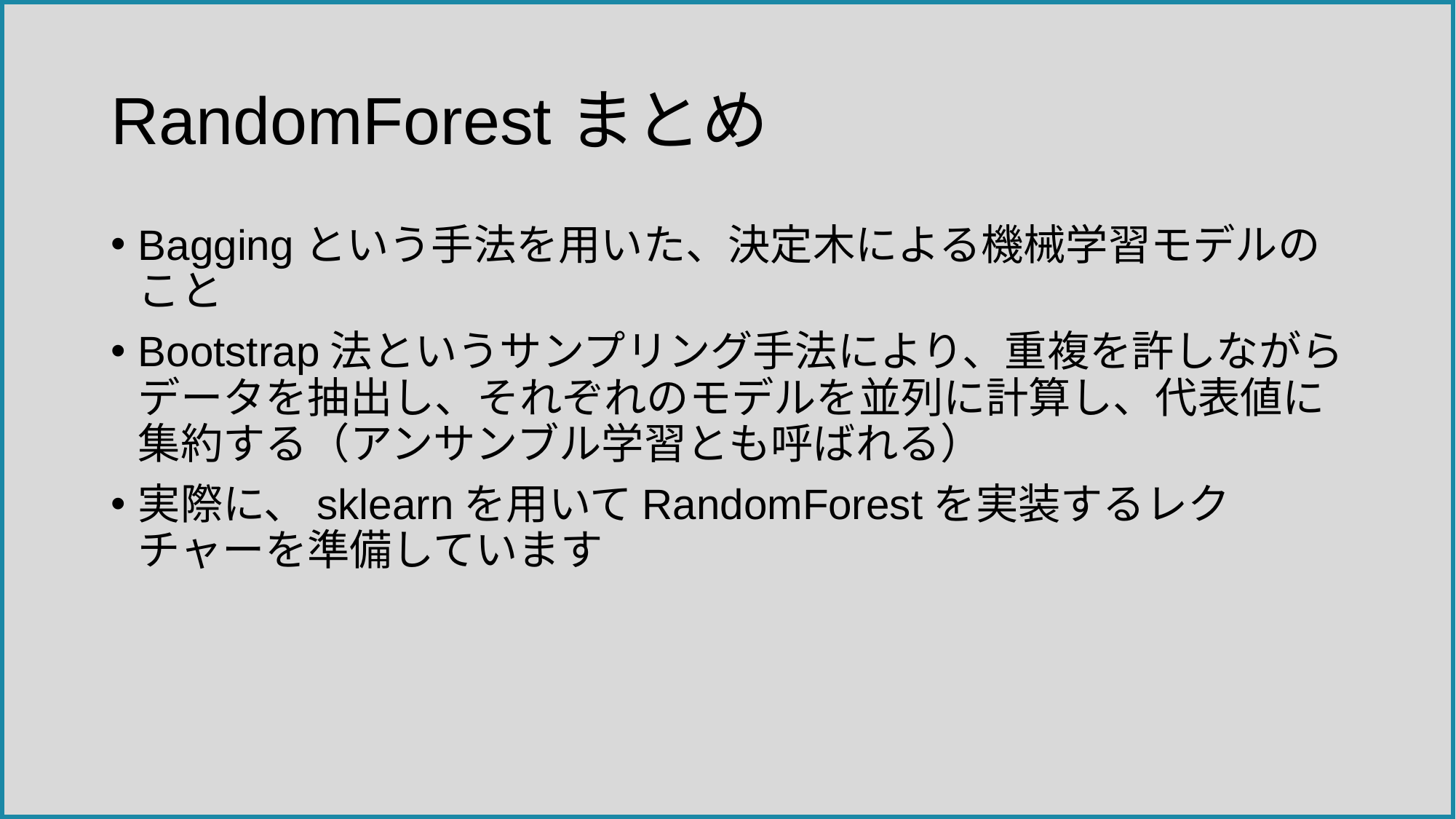

# RandomForestまとめ
Baggingという手法を用いた、決定木による機械学習モデルのこと
Bootstrap法というサンプリング手法により、重複を許しながらデータを抽出し、それぞれのモデルを並列に計算し、代表値に集約する（アンサンブル学習とも呼ばれる）
実際に、sklearnを用いてRandomForestを実装するレクチャーを準備しています